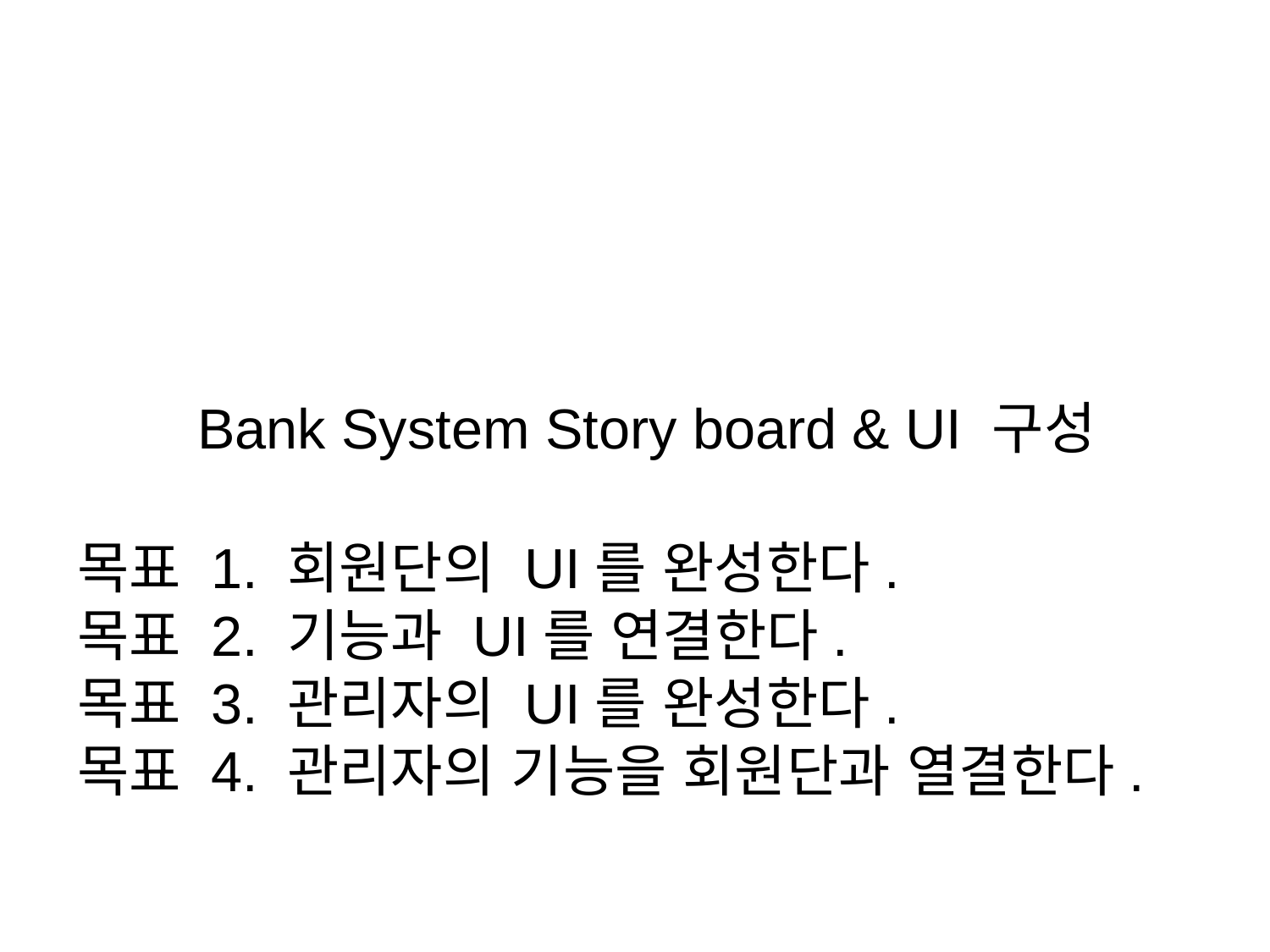

Bank System Story board & UI 구성
목표 1. 회원단의 UI를 완성한다.
목표 2. 기능과 UI를 연결한다.
목표 3. 관리자의 UI를 완성한다.
목표 4. 관리자의 기능을 회원단과 열결한다.